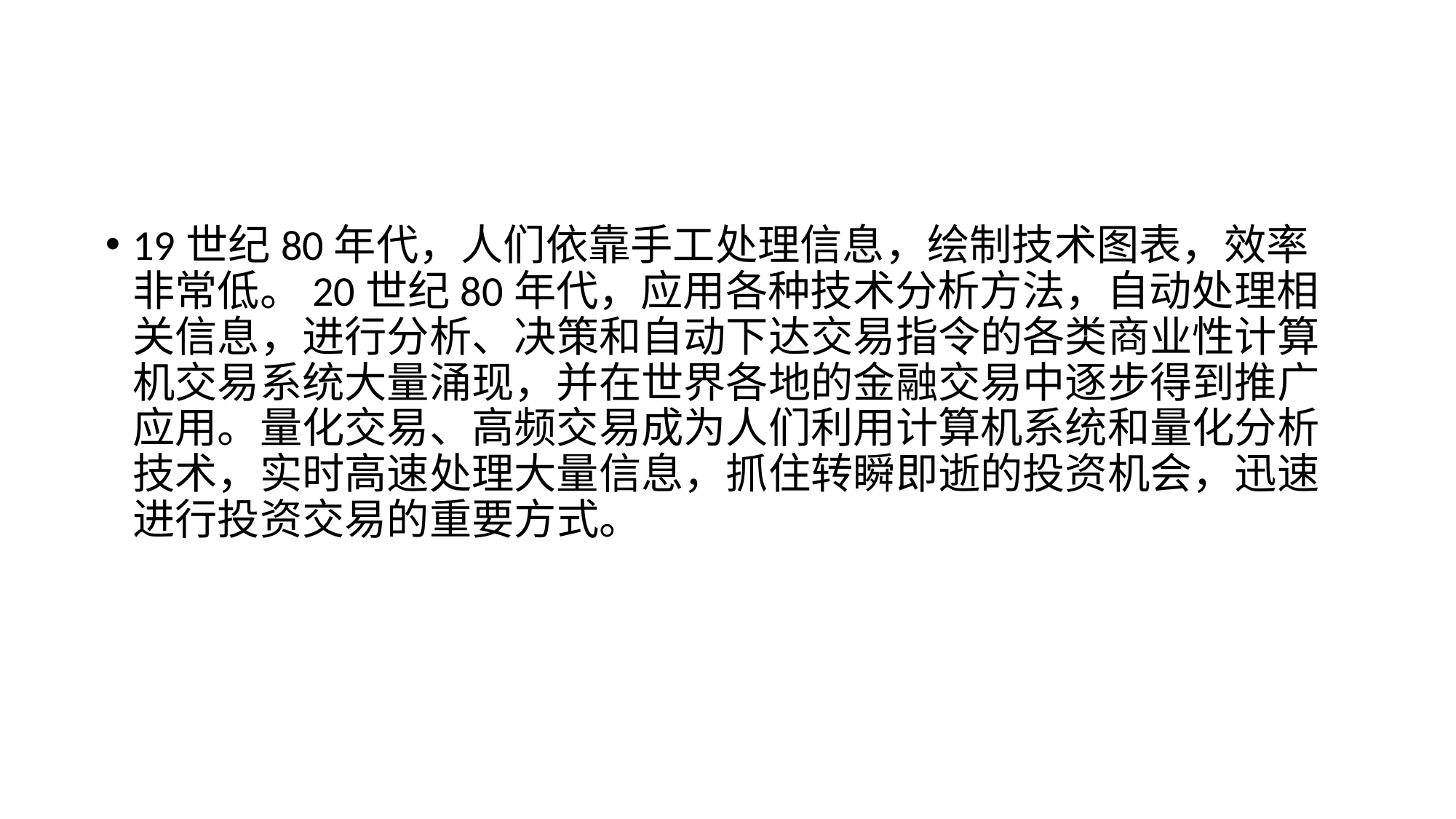

#
19世纪80年代，人们依靠手工处理信息，绘制技术图表，效率非常低。20世纪80年代，应用各种技术分析方法，自动处理相关信息，进行分析、决策和自动下达交易指令的各类商业性计算机交易系统大量涌现，并在世界各地的金融交易中逐步得到推广应用。量化交易、高频交易成为人们利用计算机系统和量化分析技术，实时高速处理大量信息，抓住转瞬即逝的投资机会，迅速进行投资交易的重要方式。